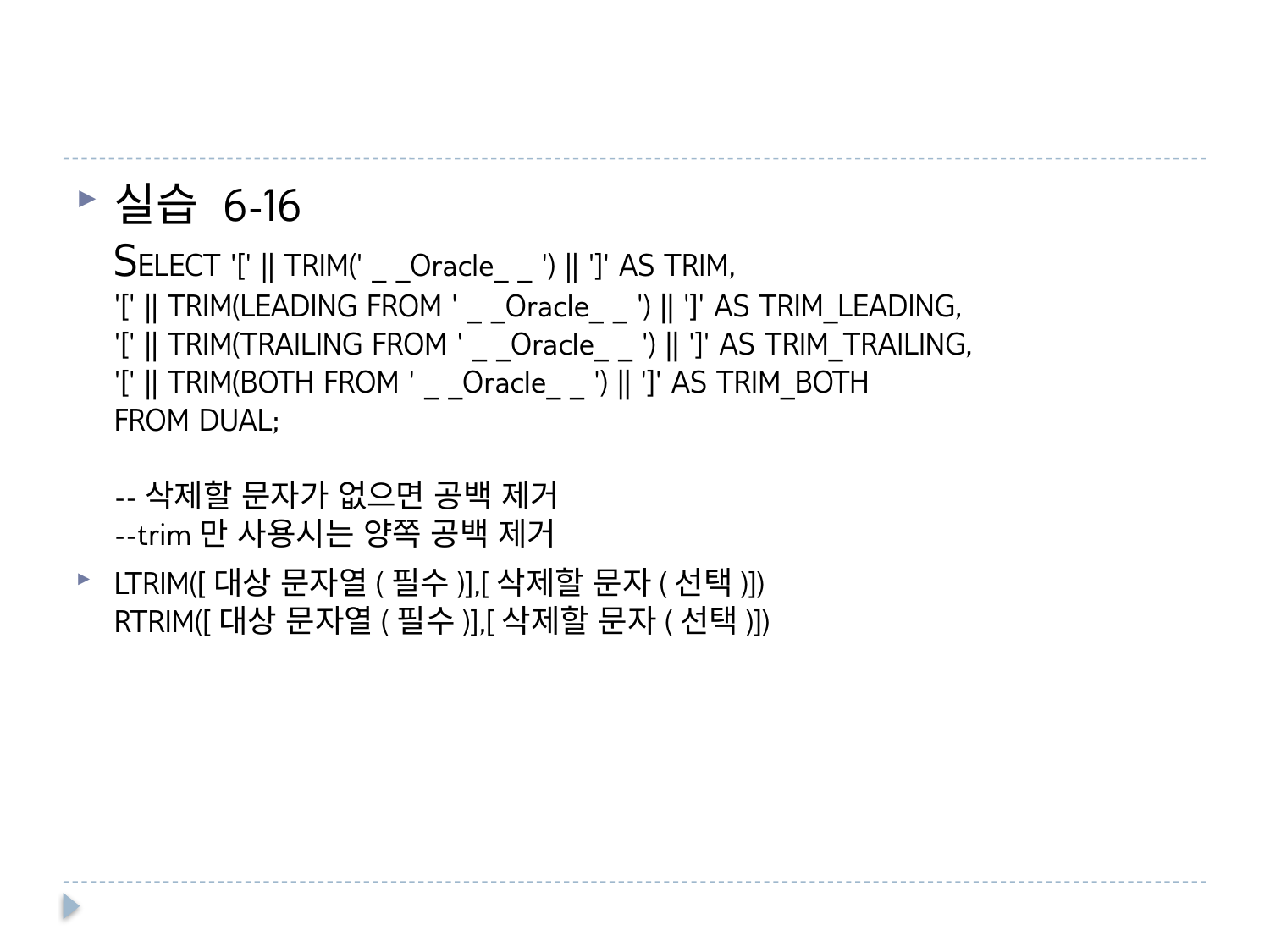

#
실습 6-16
SELECT '[' || TRIM(' _ _Oracle_ _ ') || ']' AS TRIM,
'[' || TRIM(LEADING FROM ' _ _Oracle_ _ ') || ']' AS TRIM_LEADING,
'[' || TRIM(TRAILING FROM ' _ _Oracle_ _ ') || ']' AS TRIM_TRAILING,
'[' || TRIM(BOTH FROM ' _ _Oracle_ _ ') || ']' AS TRIM_BOTH
FROM DUAL;
--삭제할 문자가 없으면 공백 제거
--trim만 사용시는 양쪽 공백 제거
LTRIM([대상 문자열(필수)],[삭제할 문자(선택)])
RTRIM([대상 문자열(필수)],[삭제할 문자(선택)])